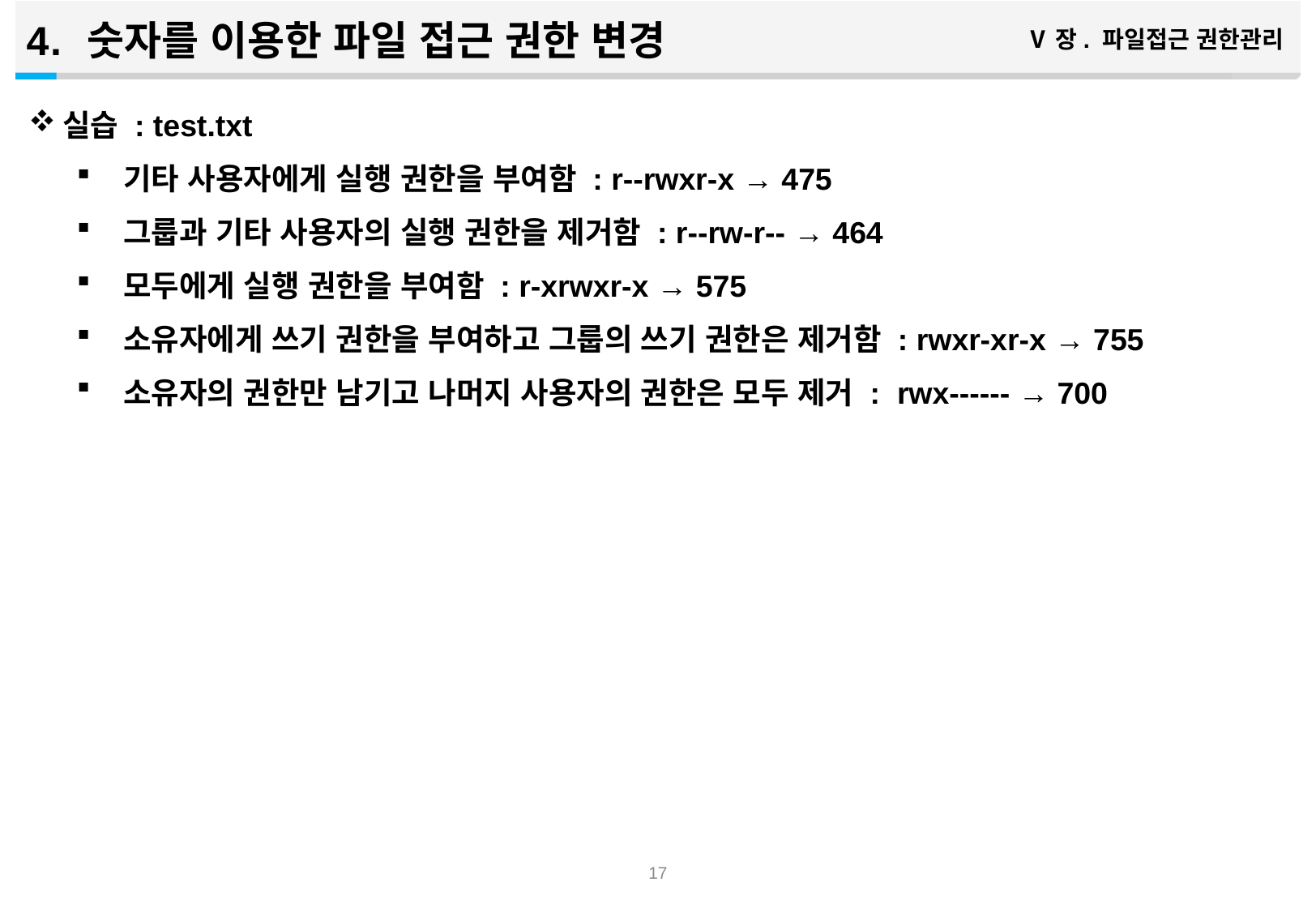

숫자를 이용한 파일 접근 권한 변경
Ⅴ장. 파일접근 권한관리
실습 : test.txt
기타 사용자에게 실행 권한을 부여함 : r--rwxr-x → 475
그룹과 기타 사용자의 실행 권한을 제거함 : r--rw-r-- → 464
모두에게 실행 권한을 부여함 : r-xrwxr-x → 575
소유자에게 쓰기 권한을 부여하고 그룹의 쓰기 권한은 제거함 : rwxr-xr-x → 755
소유자의 권한만 남기고 나머지 사용자의 권한은 모두 제거 :  rwx------ → 700

17